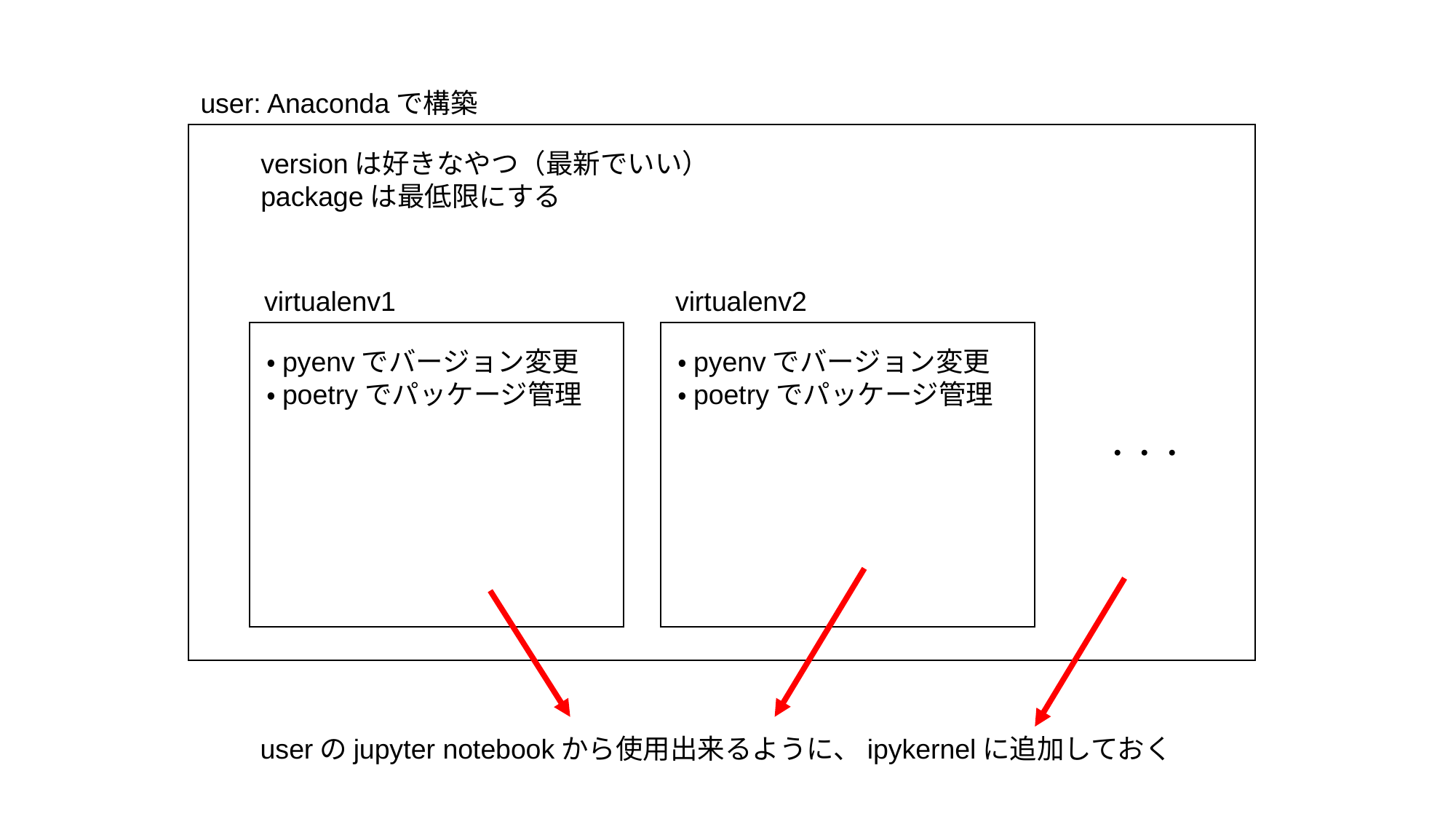

user: Anacondaで構築

versionは好きなやつ（最新でいい）
packageは最低限にする
virtualenv1
virtualenv2

・pyenvでバージョン変更
・poetryでパッケージ管理
・pyenvでバージョン変更
・poetryでパッケージ管理
・・・
userのjupyter notebookから使用出来るように、ipykernelに追加しておく